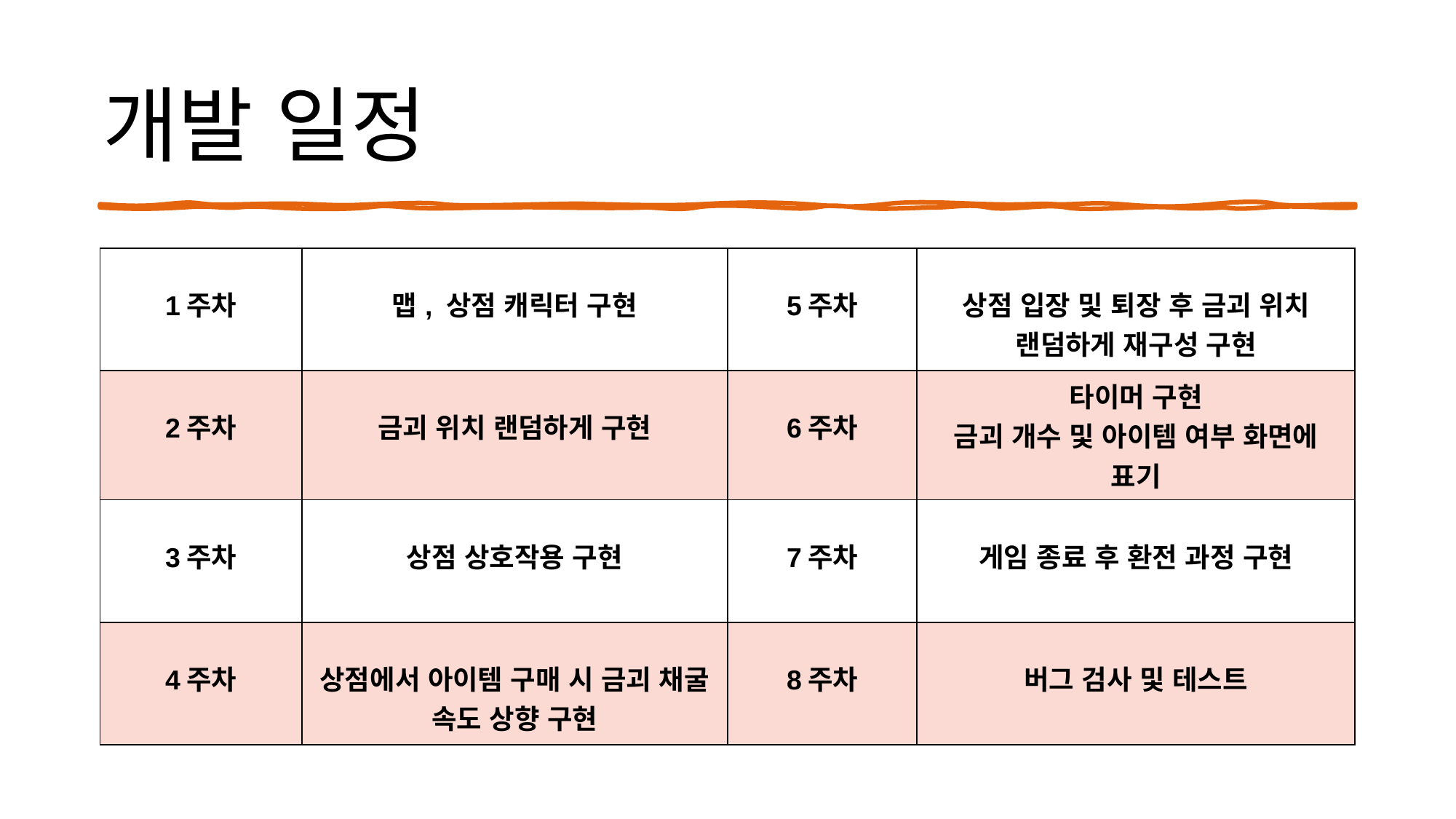

# 개발 일정
| 1주차 | 맵, 상점 캐릭터 구현 | 5주차 | 상점 입장 및 퇴장 후 금괴 위치 랜덤하게 재구성 구현 |
| --- | --- | --- | --- |
| 2주차 | 금괴 위치 랜덤하게 구현 | 6주차 | 타이머 구현 금괴 개수 및 아이템 여부 화면에 표기 |
| 3주차 | 상점 상호작용 구현 | 7주차 | 게임 종료 후 환전 과정 구현 |
| 4주차 | 상점에서 아이템 구매 시 금괴 채굴 속도 상향 구현 | 8주차 | 버그 검사 및 테스트 |